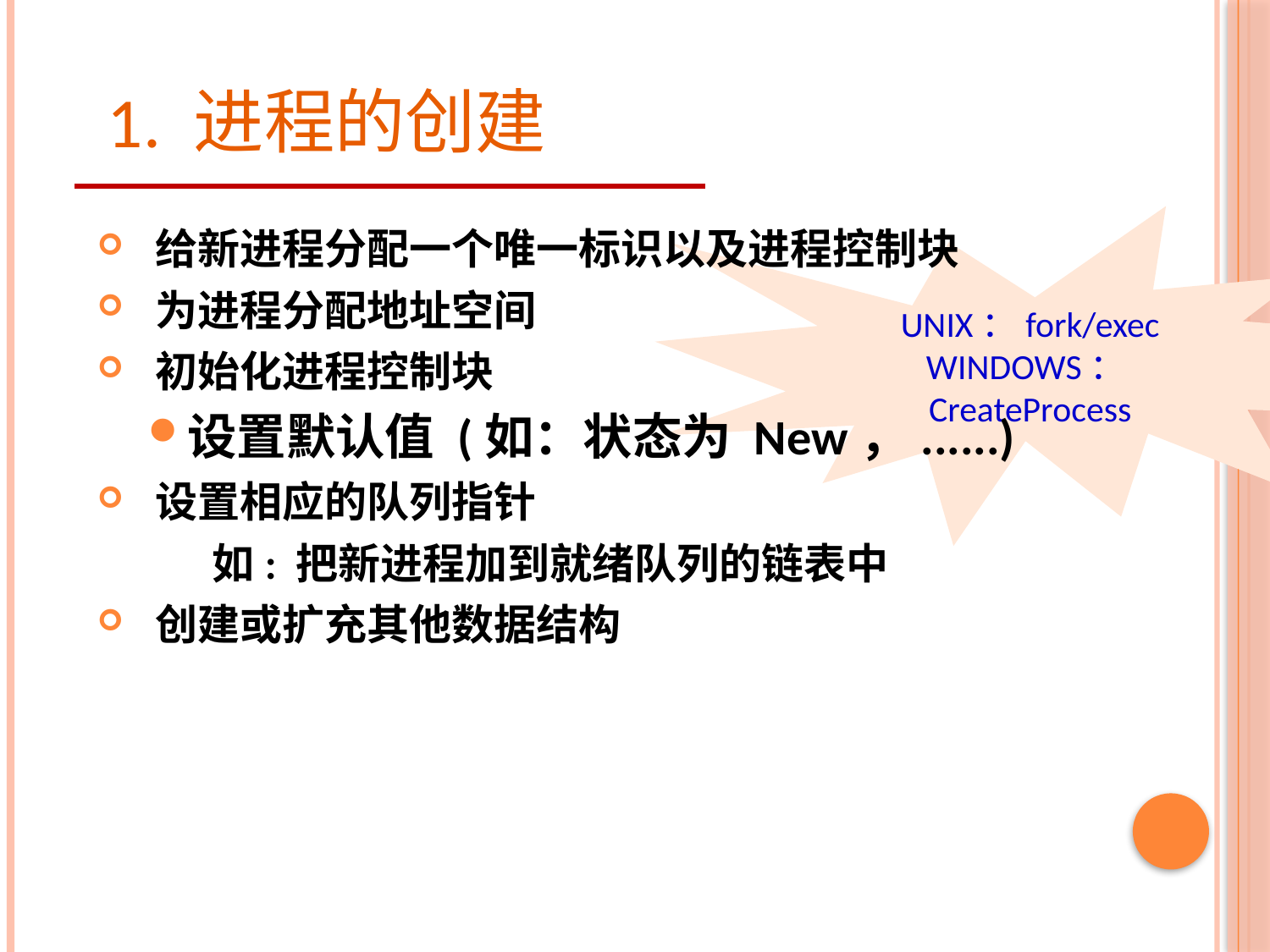

# 1. 进程的创建
UNIX：fork/exec
WINDOWS：CreateProcess
 给新进程分配一个唯一标识以及进程控制块
 为进程分配地址空间
 初始化进程控制块
设置默认值 (如：状态为 New，......)
 设置相应的队列指针
           如: 把新进程加到就绪队列的链表中
 创建或扩充其他数据结构